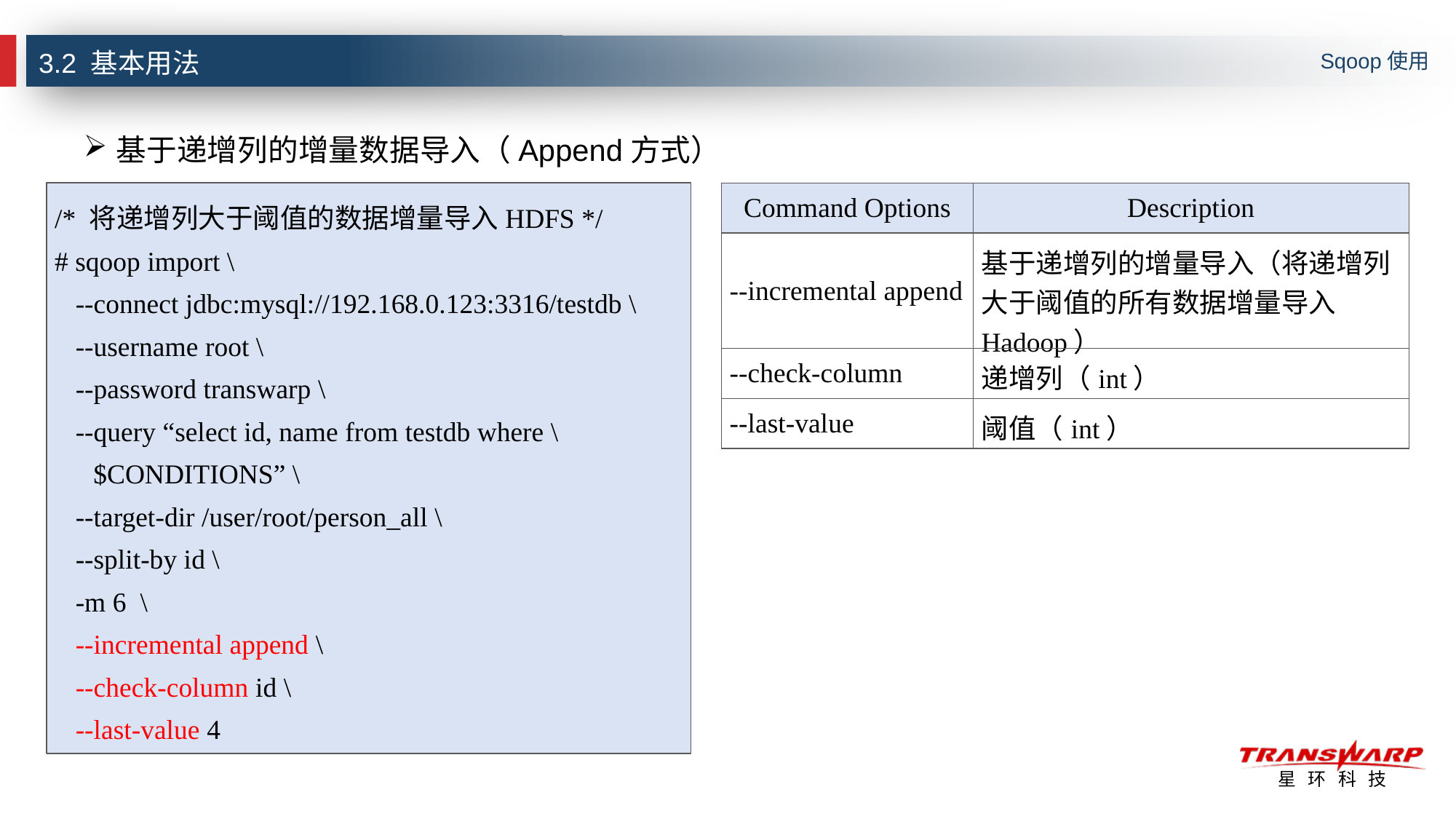

Sqoop使用
# 3.2 基本用法
基于递增列的增量数据导入（Append方式）
/* 将递增列大于阈值的数据增量导入HDFS */
# sqoop import \
   --connect jdbc:mysql://192.168.0.123:3316/testdb \
   --username root \
   --password transwarp \
   --query “select id, name from testdb where \$CONDITIONS” \
   --target-dir /user/root/person_all \
   --split-by id \
   -m 6  \
   --incremental append \
   --check-column id \
   --last-value 4
| Command Options | Description |
| --- | --- |
| --incremental append | 基于递增列的增量导入（将递增列大于阈值的所有数据增量导入Hadoop） |
| --check-column | 递增列（int） |
| --last-value | 阈值（int） |